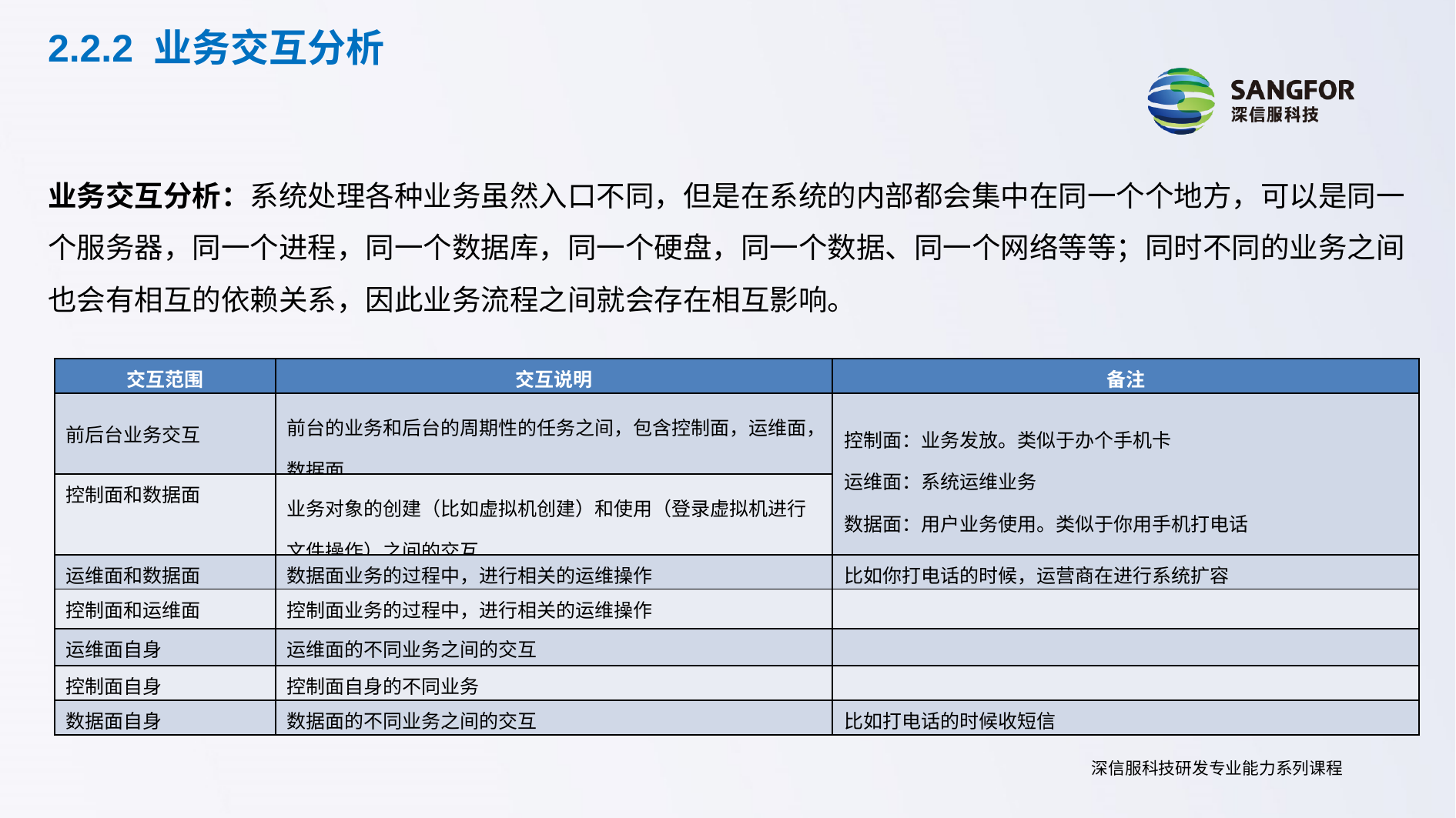

2.2.2 业务交互分析
业务交互分析：系统处理各种业务虽然入口不同，但是在系统的内部都会集中在同一个个地方，可以是同一个服务器，同一个进程，同一个数据库，同一个硬盘，同一个数据、同一个网络等等；同时不同的业务之间也会有相互的依赖关系，因此业务流程之间就会存在相互影响。
| 交互范围 | 交互说明 | 备注 |
| --- | --- | --- |
| 前后台业务交互 | 前台的业务和后台的周期性的任务之间，包含控制面，运维面，数据面 | 控制面：业务发放。类似于办个手机卡 运维面：系统运维业务 数据面：用户业务使用。类似于你用手机打电话 |
| 控制面和数据面 | 业务对象的创建（比如虚拟机创建）和使用（登录虚拟机进行文件操作）之间的交互 |  |
| 运维面和数据面 | 数据面业务的过程中，进行相关的运维操作 | 比如你打电话的时候，运营商在进行系统扩容 |
| 控制面和运维面 | 控制面业务的过程中，进行相关的运维操作 |  |
| 运维面自身 | 运维面的不同业务之间的交互 |  |
| 控制面自身 | 控制面自身的不同业务 |  |
| 数据面自身 | 数据面的不同业务之间的交互 | 比如打电话的时候收短信 |